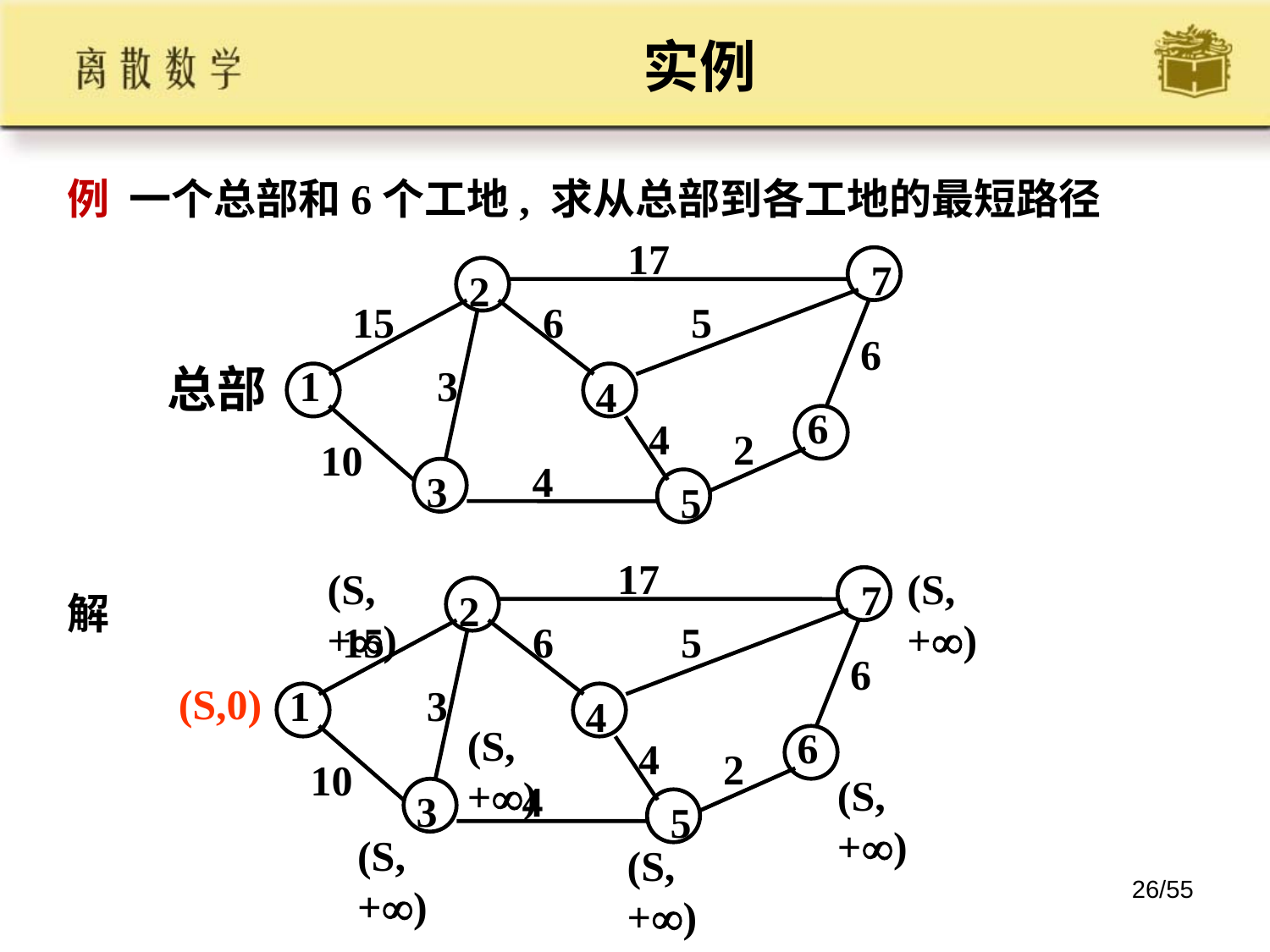

# 实例
例  一个总部和6个工地, 求从总部到各工地的最短路径

解
17

7
2
15
6
5
6
1
3
4
6
4
2
10
4
3
5
总部
17

7
2
15
6
5
6
1
3
4
6
4
2
10
4
3
5
  (S,0)
(S, +∞)
(S, +∞)
(S, +∞)
(S, +∞)
(S, +∞)
(S, +∞)
26/55